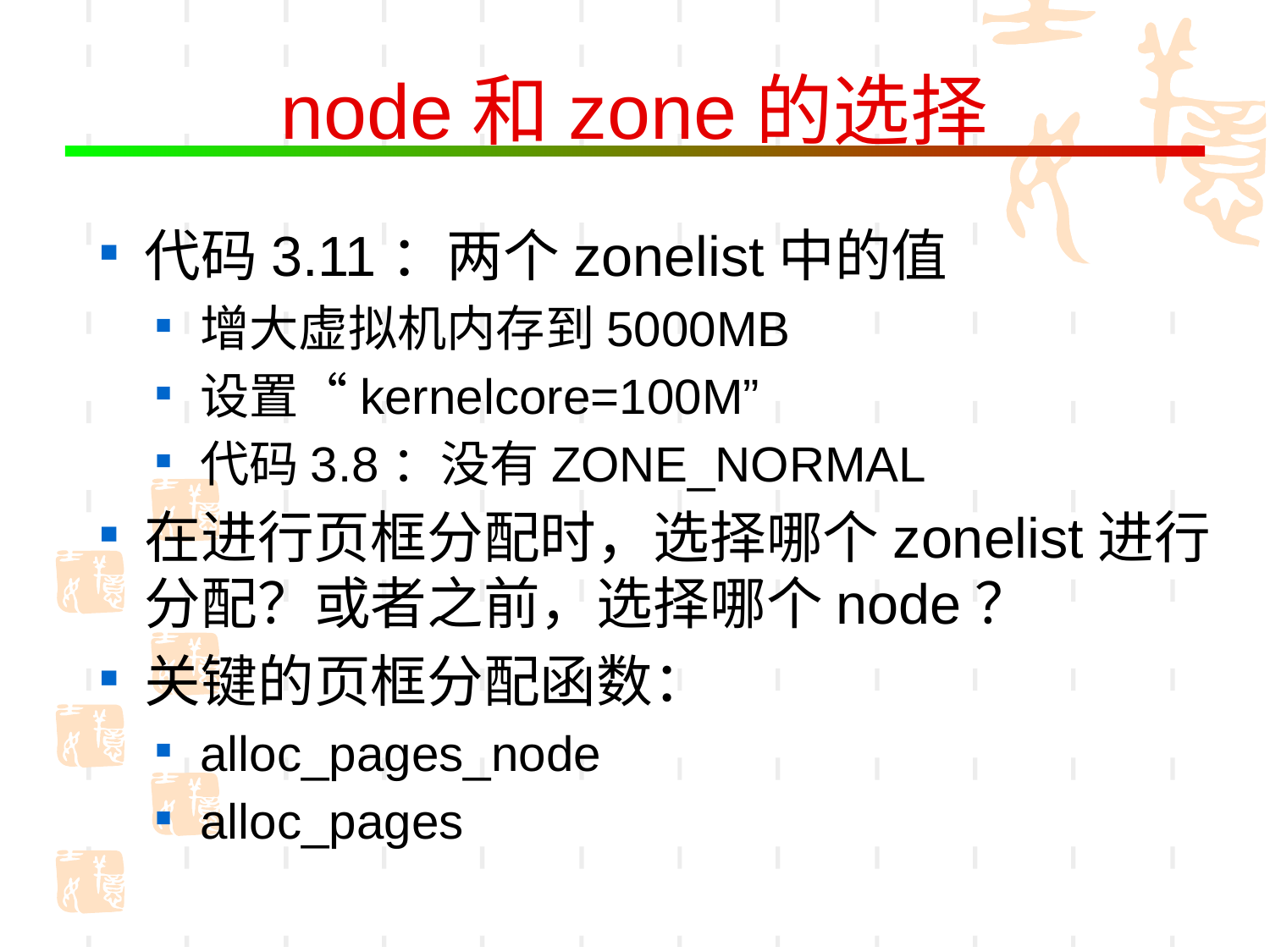

# node和zone的选择
代码3.11：两个zonelist中的值
增大虚拟机内存到5000MB
设置“kernelcore=100M”
代码3.8：没有ZONE_NORMAL
在进行页框分配时，选择哪个zonelist进行分配？或者之前，选择哪个node？
关键的页框分配函数：
alloc_pages_node
alloc_pages